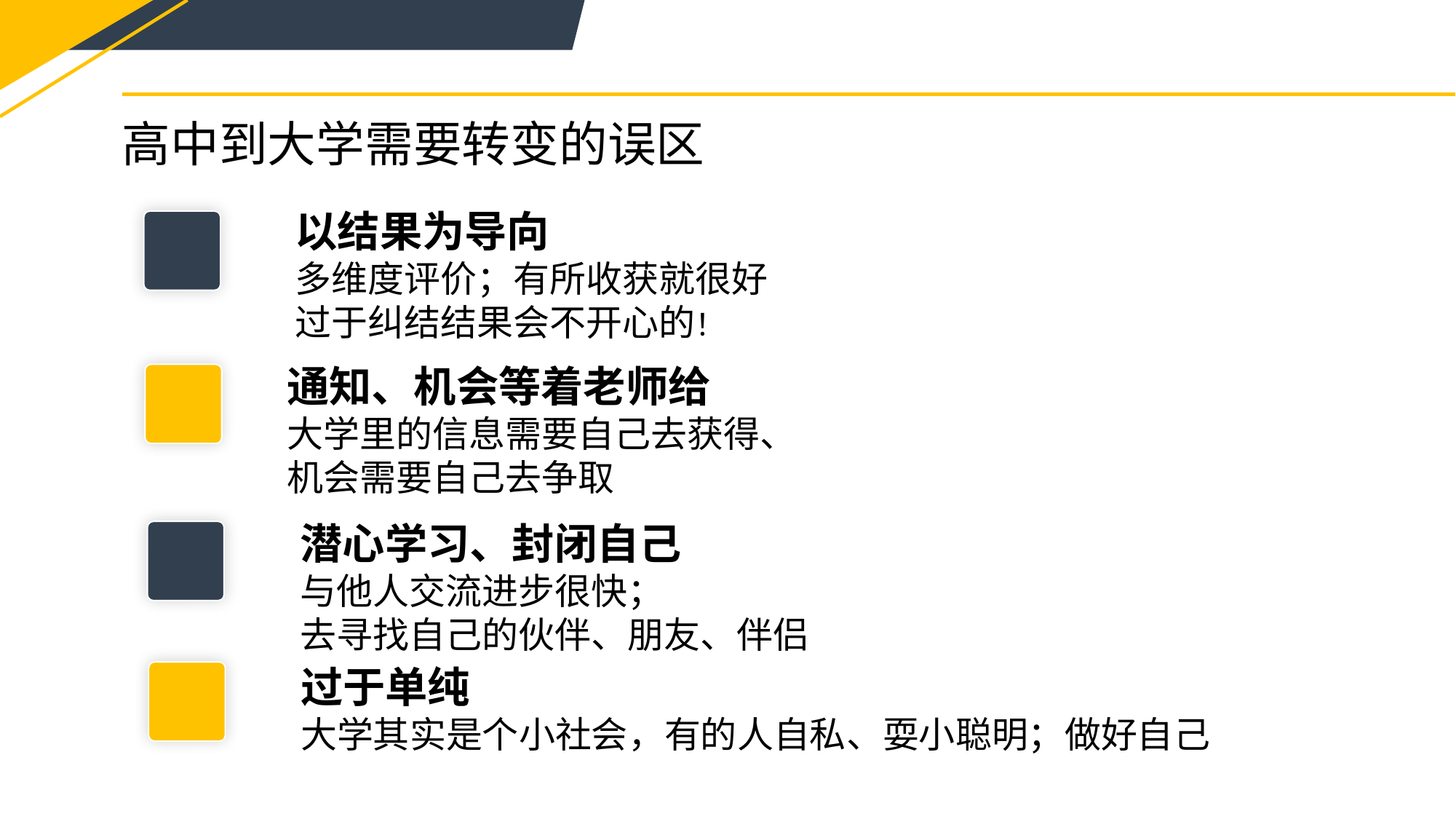

高中到大学需要转变的误区
以结果为导向
多维度评价；有所收获就很好
过于纠结结果会不开心的！

通知、机会等着老师给
大学里的信息需要自己去获得、
机会需要自己去争取

潜心学习、封闭自己
与他人交流进步很快；
去寻找自己的伙伴、朋友、伴侣

过于单纯
大学其实是个小社会，有的人自私、耍小聪明；做好自己